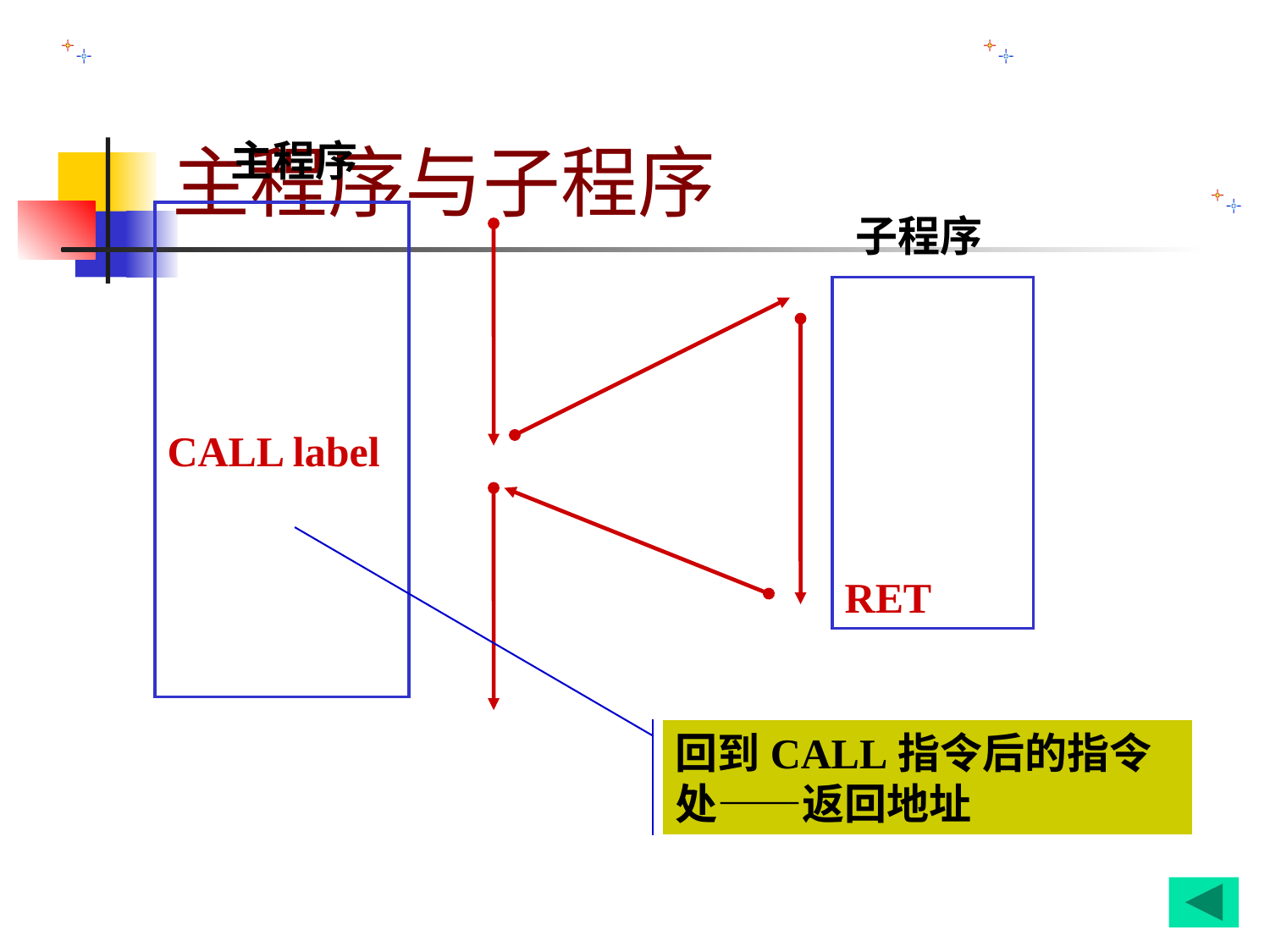

# 主程序与子程序
主程序

CALL label

子程序

RET

回到CALL指令后的指令处——返回地址